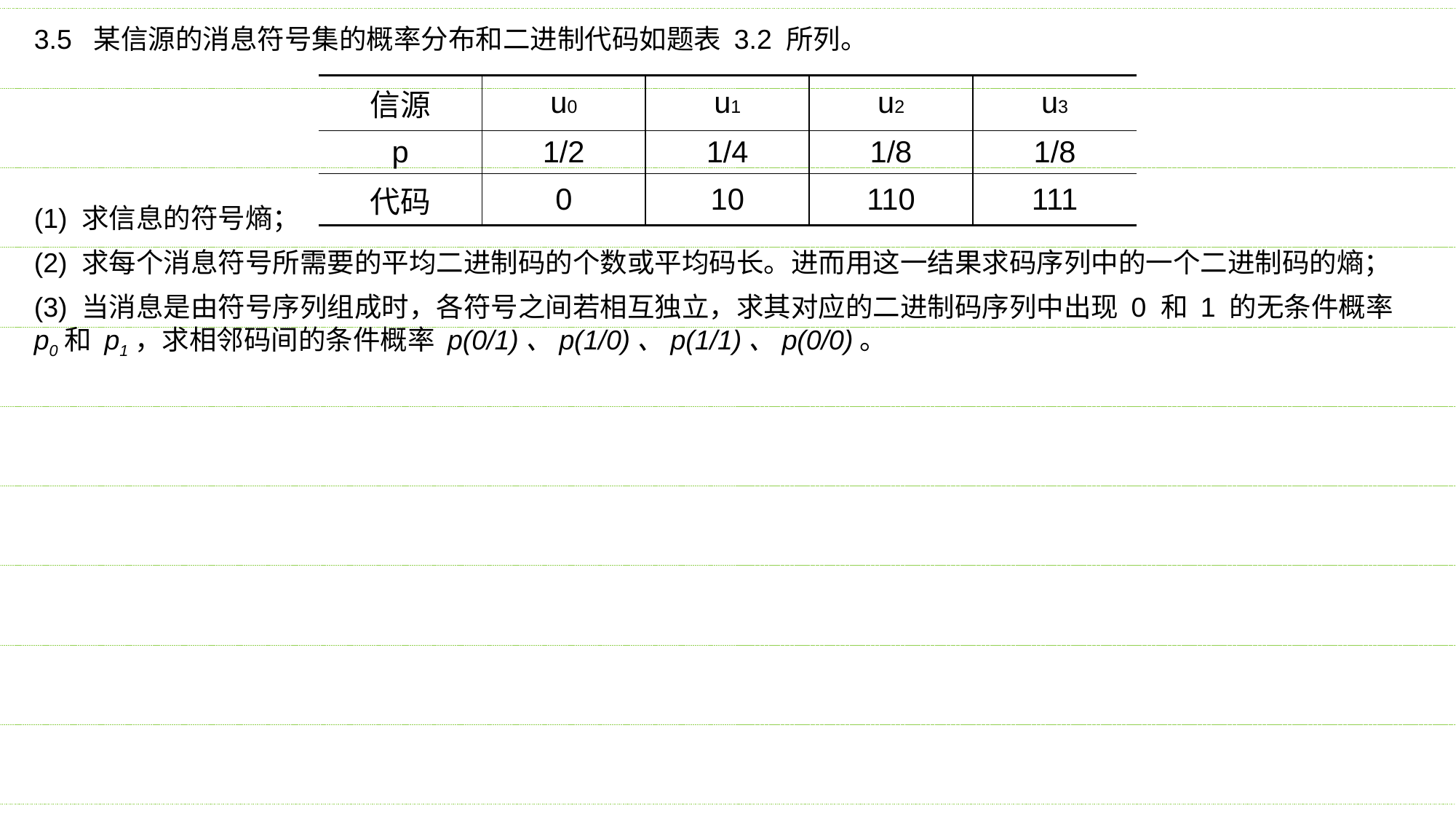

3.5  某信源的消息符号集的概率分布和二进制代码如题表 3.2 所列。

(1) 求信息的符号熵；
(2) 求每个消息符号所需要的平均二进制码的个数或平均码长。进而用这一结果求码序列中的一个二进制码的熵；
(3) 当消息是由符号序列组成时，各符号之间若相互独立，求其对应的二进制码序列中出现 0 和 1 的无条件概率 p0和 p1，求相邻码间的条件概率 p(0/1)、p(1/0)、p(1/1)、p(0/0)。

| 信源 | u0 | u1 | u2 | u3 |
| --- | --- | --- | --- | --- |
| p | 1/2 | 1/4 | 1/8 | 1/8 |
| 代码 | 0 | 10 | 110 | 111 |